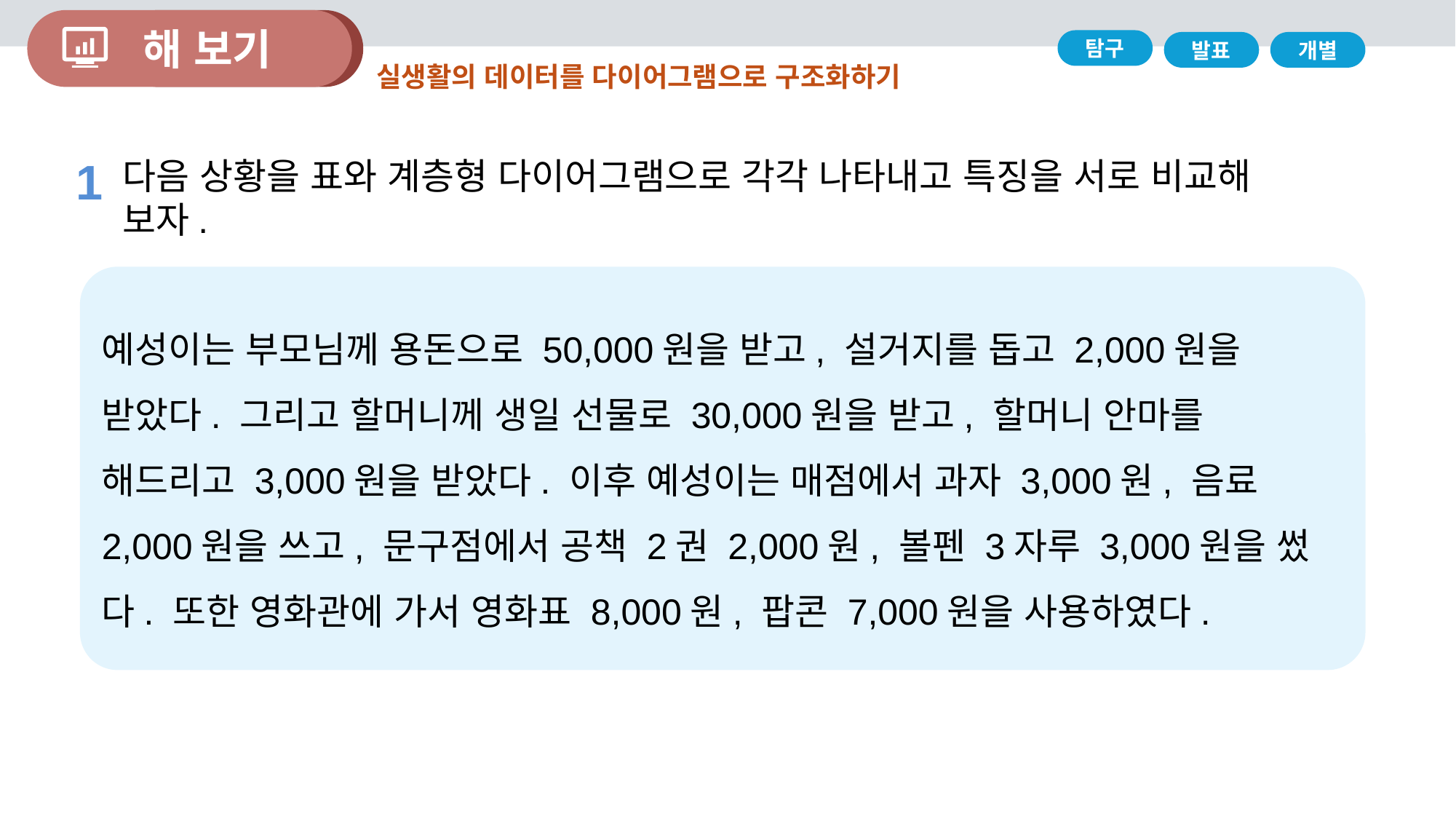

해 보기

탐구
발표
개별
실생활의 데이터를 다이어그램으로 구조화하기
1
다음 상황을 표와 계층형 다이어그램으로 각각 나타내고 특징을 서로 비교해 보자.
예성이는 부모님께 용돈으로 50,000원을 받고, 설거지를 돕고 2,000원을 받았다. 그리고 할머니께 생일 선물로 30,000원을 받고, 할머니 안마를 해드리고 3,000원을 받았다. 이후 예성이는 매점에서 과자 3,000원, 음료 2,000원을 쓰고, 문구점에서 공책 2권 2,000원, 볼펜 3자루 3,000원을 썼다. 또한 영화관에 가서 영화표 8,000원, 팝콘 7,000원을 사용하였다.